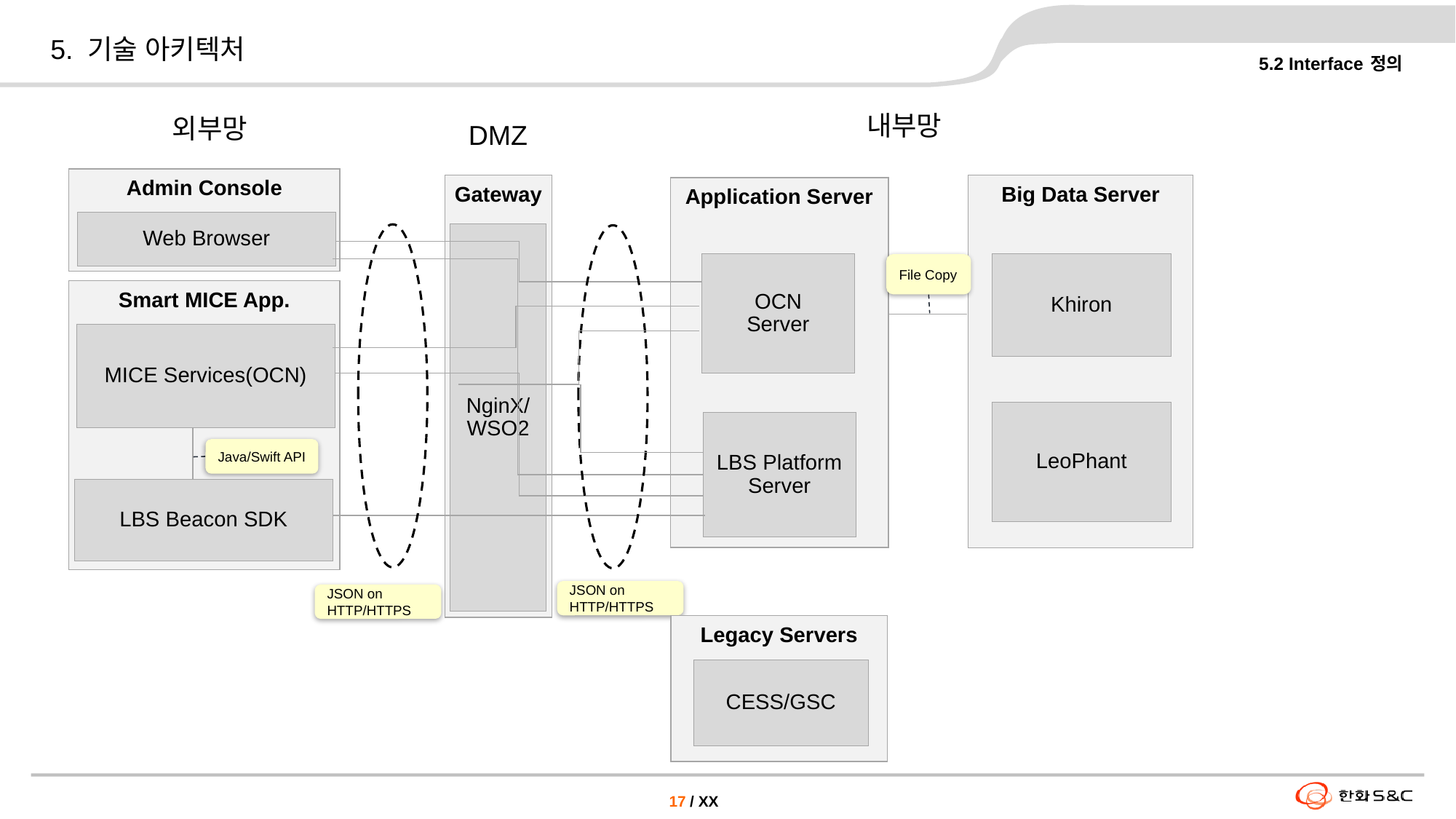

# 5. 기술 아키텍처
5.2 Interface 정의
내부망
외부망
DMZ
Admin Console
Gateway
Big Data Server
Application Server
Web Browser
NginX/
WSO2

OCN
Server
Khiron
File Copy
Smart MICE App.
LBS Beacon SDK
MICE Services(OCN)
LeoPhant
LBS Platform
Server
Java/Swift API
JSON on HTTP/HTTPS
JSON on HTTP/HTTPS
Legacy Servers
CESS/GSC